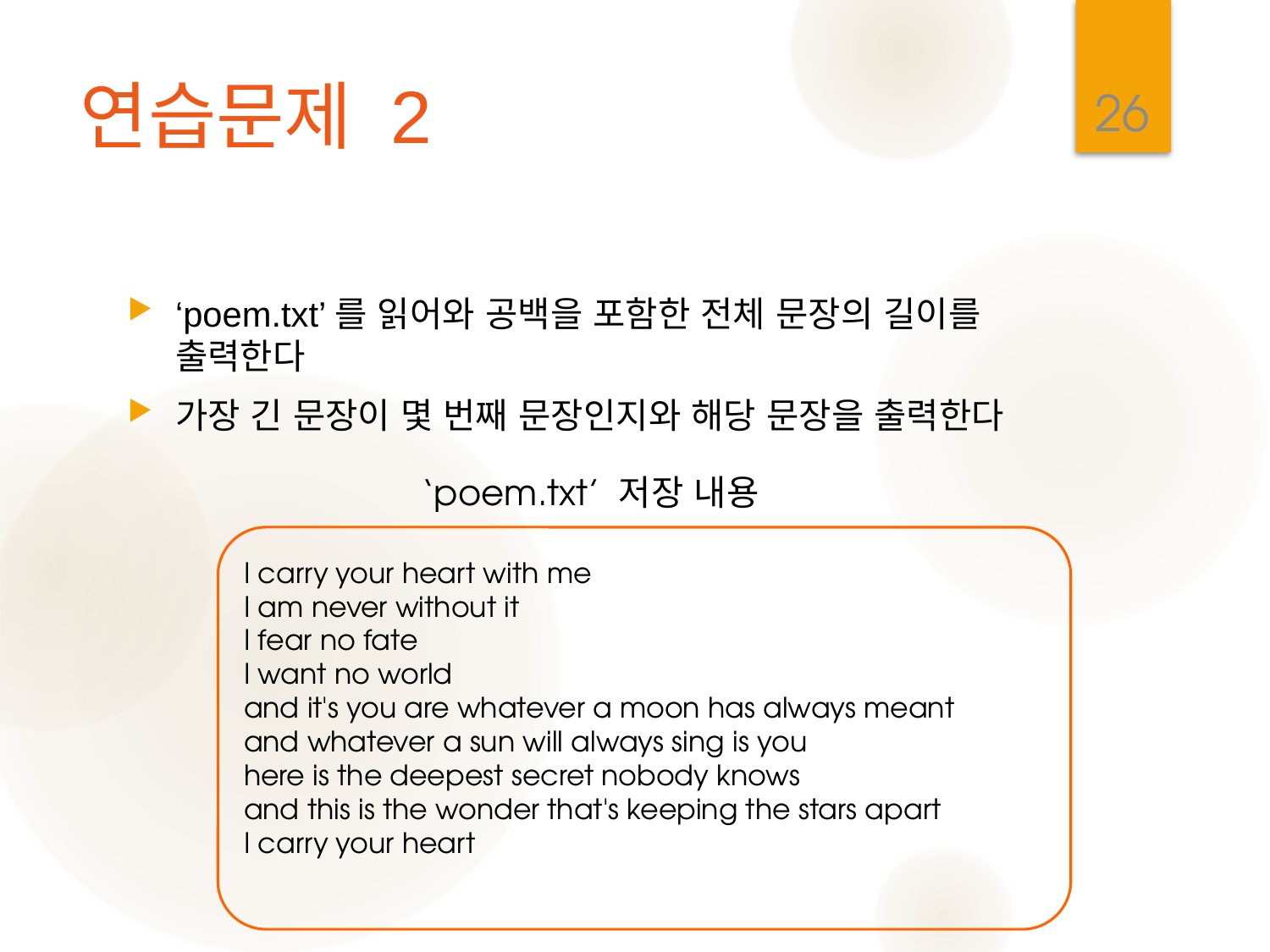

26
# 연습문제 2
‘poem.txt’를 읽어와 공백을 포함한 전체 문장의 길이를 출력한다
가장 긴 문장이 몇 번째 문장인지와 해당 문장을 출력한다

   ‘poem.txt’ 저장 내용

I carry your heart with me
I am never without it
I fear no fate
I want no world
and it's you are whatever a moon has always meant
and whatever a sun will always sing is you
here is the deepest secret nobody knows
and this is the wonder that's keeping the stars apart
I carry your heart